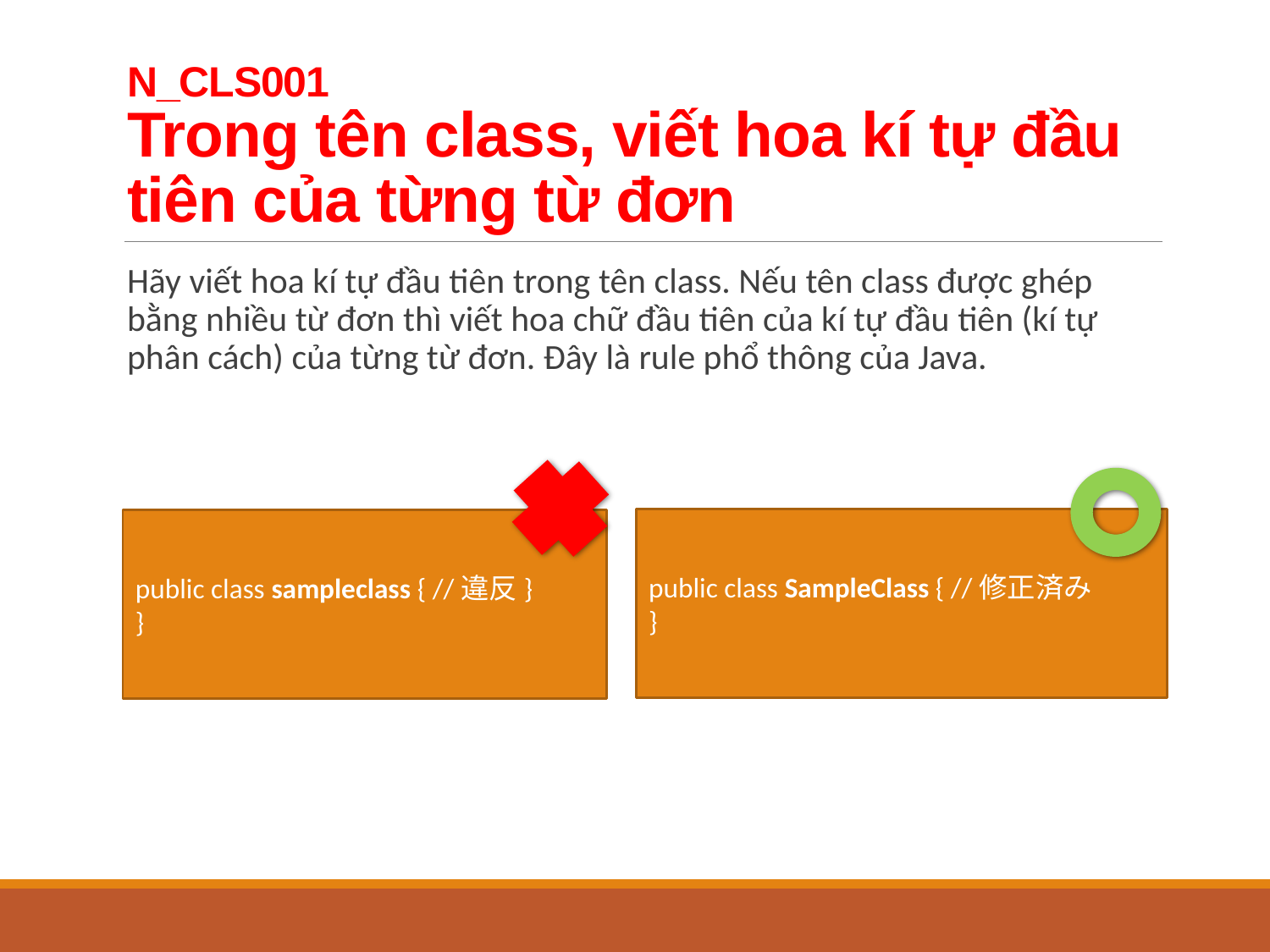

# N_CLS001 Trong tên class, viết hoa kí tự đầu tiên của từng từ đơn
Hãy viết hoa kí tự đầu tiên trong tên class. Nếu tên class được ghép bằng nhiều từ đơn thì viết hoa chữ đầu tiên của kí tự đầu tiên (kí tự phân cách) của từng từ đơn. Đây là rule phổ thông của Java.

public class SampleClass { //修正済み
}
public class sampleclass { //違反}
}